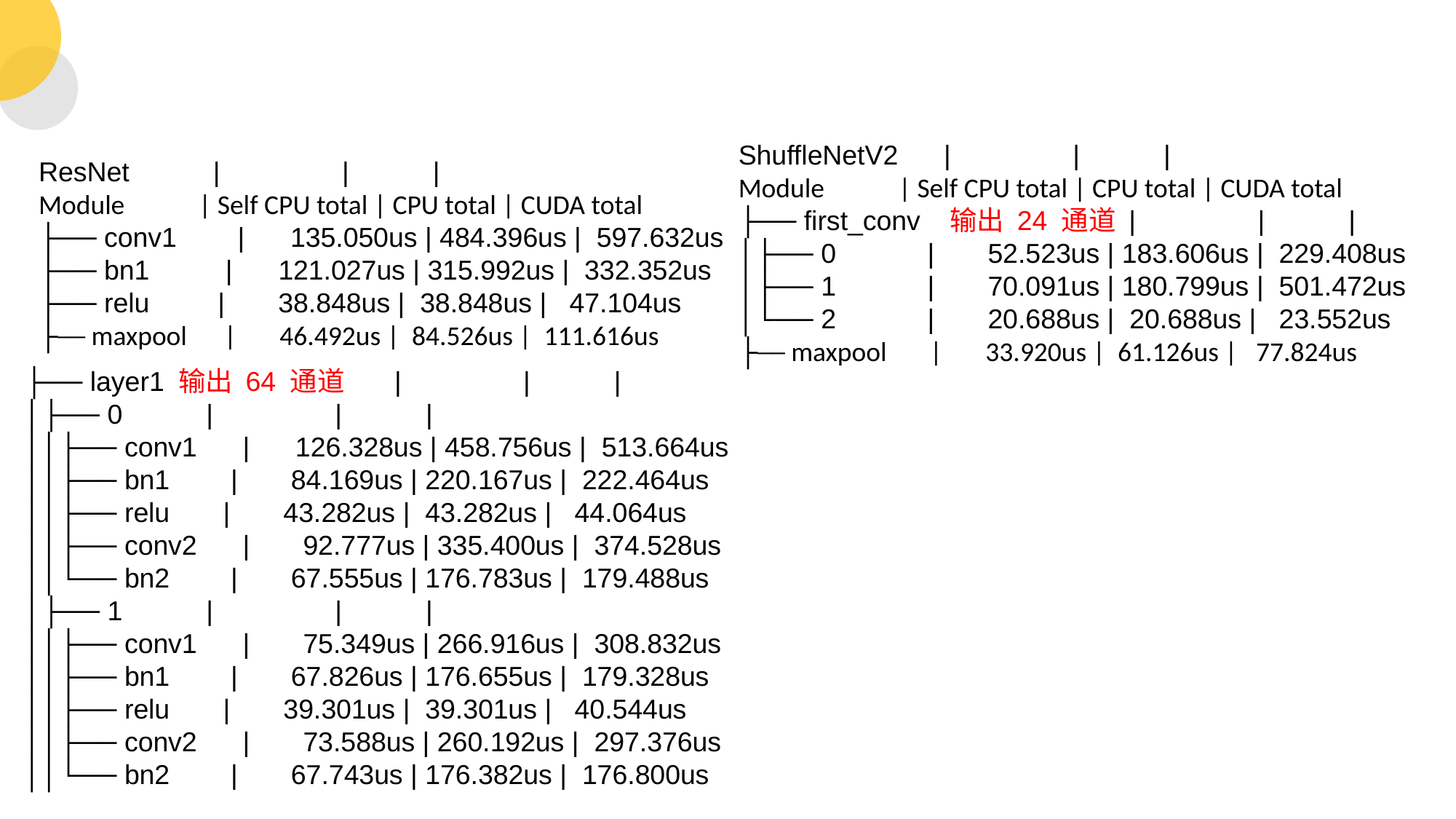

ShuffleNetV2      |                |           |
Module            | Self CPU total | CPU total | CUDA total
├── first_conv   输出 24 通道 |                |           |
│├── 0            |       52.523us | 183.606us |  229.408us
│├── 1            |       70.091us | 180.799us |  501.472us
│└── 2            |       20.688us |  20.688us |   23.552us
├── maxpool       |       33.920us |  61.126us |   77.824us
ResNet           |                |           |
Module            | Self CPU total | CPU total | CUDA total
├── conv1        |      135.050us | 484.396us |  597.632us
├── bn1          |      121.027us | 315.992us |  332.352us
├── relu         |       38.848us |  38.848us |   47.104us
├── maxpool      |       46.492us |  84.526us |  111.616us
├── layer1 输出 64 通道       |                |           |
│├── 0           |                |           |
││├── conv1      |      126.328us | 458.756us |  513.664us
││├── bn1        |       84.169us | 220.167us |  222.464us
││├── relu       |       43.282us |  43.282us |   44.064us
││├── conv2      |       92.777us | 335.400us |  374.528us
││└── bn2        |       67.555us | 176.783us |  179.488us
│├── 1           |                |           |
││├── conv1      |       75.349us | 266.916us |  308.832us
││├── bn1        |       67.826us | 176.655us |  179.328us
││├── relu       |       39.301us |  39.301us |   40.544us
││├── conv2      |       73.588us | 260.192us |  297.376us
││└── bn2        |       67.743us | 176.382us |  176.800us